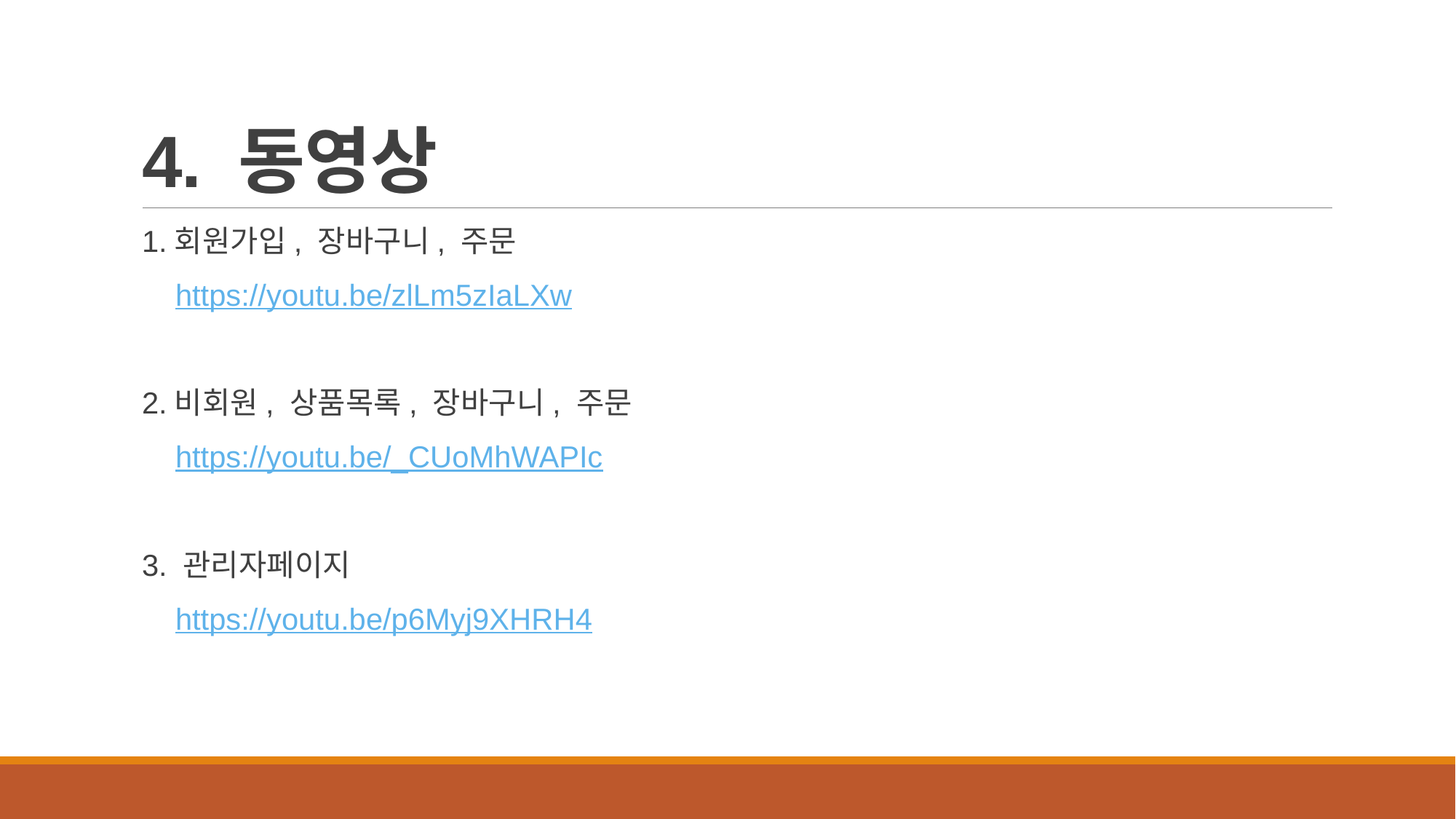

# 4. 동영상
1.회원가입, 장바구니, 주문
    https://youtu.be/zlLm5zIaLXw

2.비회원, 상품목록, 장바구니, 주문
    https://youtu.be/_CUoMhWAPIc

3. 관리자페이지
    https://youtu.be/p6Myj9XHRH4